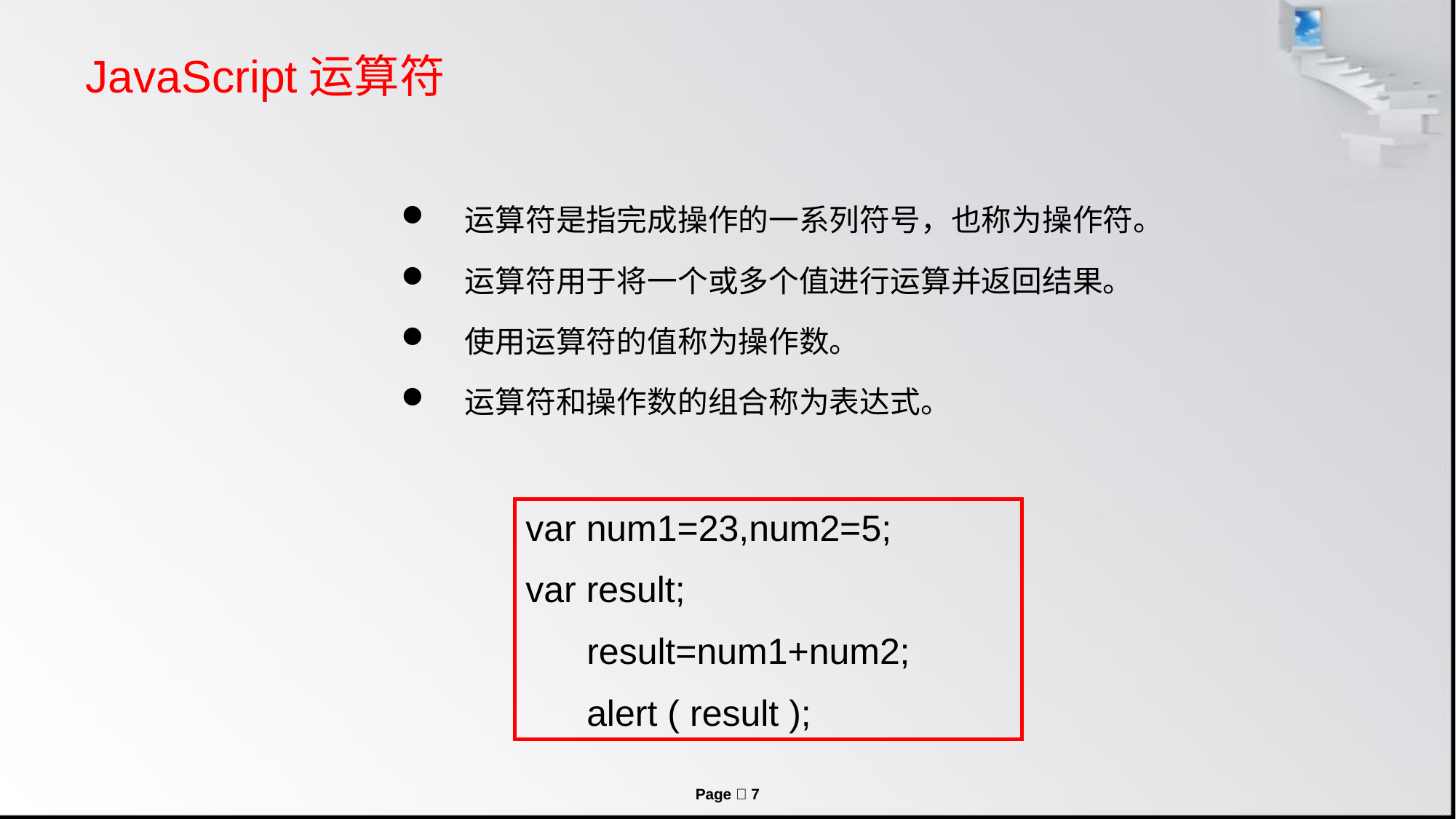

# JavaScript运算符
运算符是指完成操作的一系列符号，也称为操作符。
运算符用于将一个或多个值进行运算并返回结果。
使用运算符的值称为操作数。
运算符和操作数的组合称为表达式。
var num1=23,num2=5;
var result;
      result=num1+num2;
      alert ( result );